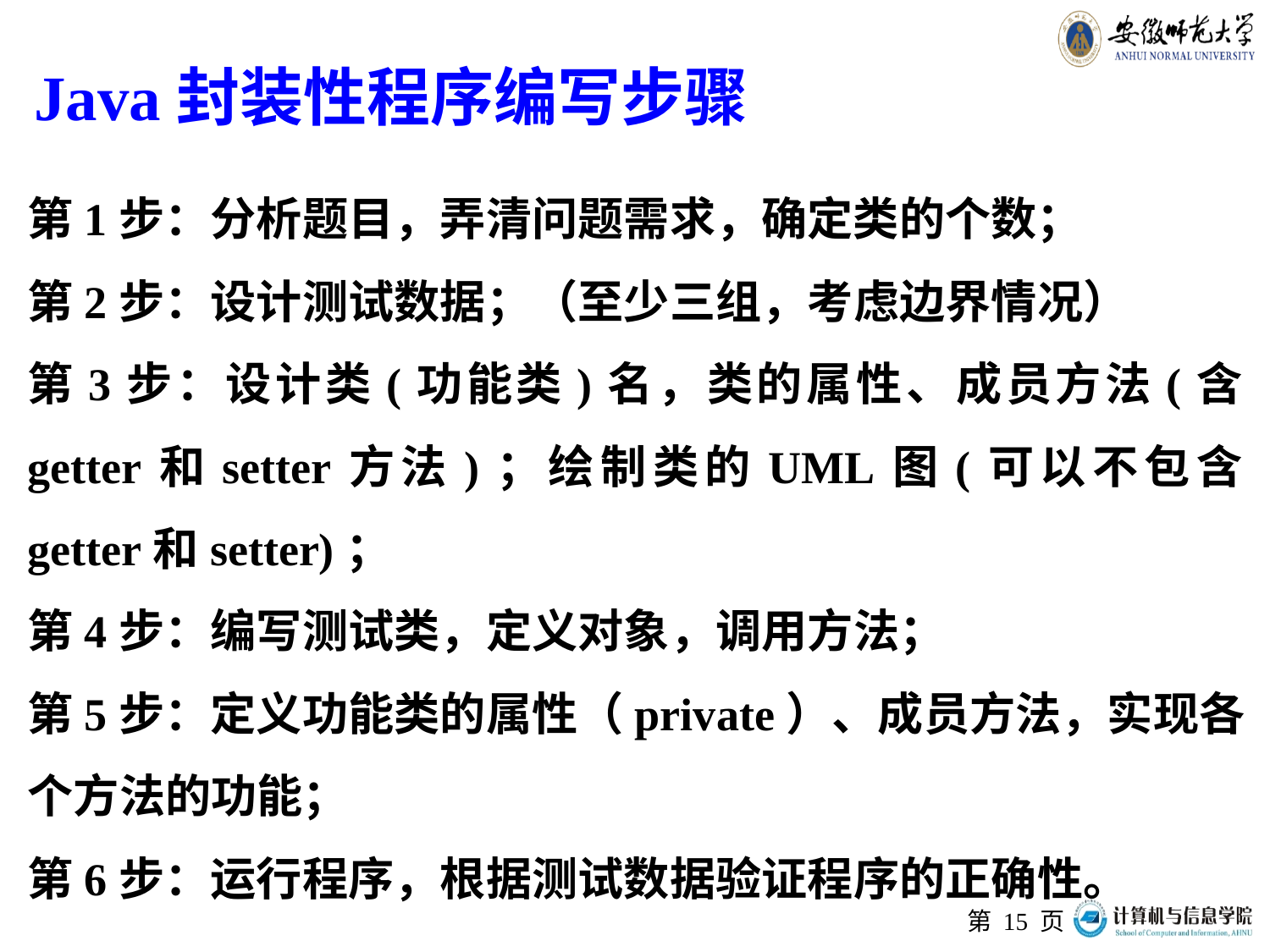

# Java封装性程序编写步骤
第1步：分析题目，弄清问题需求，确定类的个数；
第2步：设计测试数据；（至少三组，考虑边界情况）
第3步：设计类(功能类)名，类的属性、成员方法(含getter和setter方法)；绘制类的UML图(可以不包含getter和setter)；
第4步：编写测试类，定义对象，调用方法；
第5步：定义功能类的属性（private）、成员方法，实现各个方法的功能；
第6步：运行程序，根据测试数据验证程序的正确性。
第 15 页